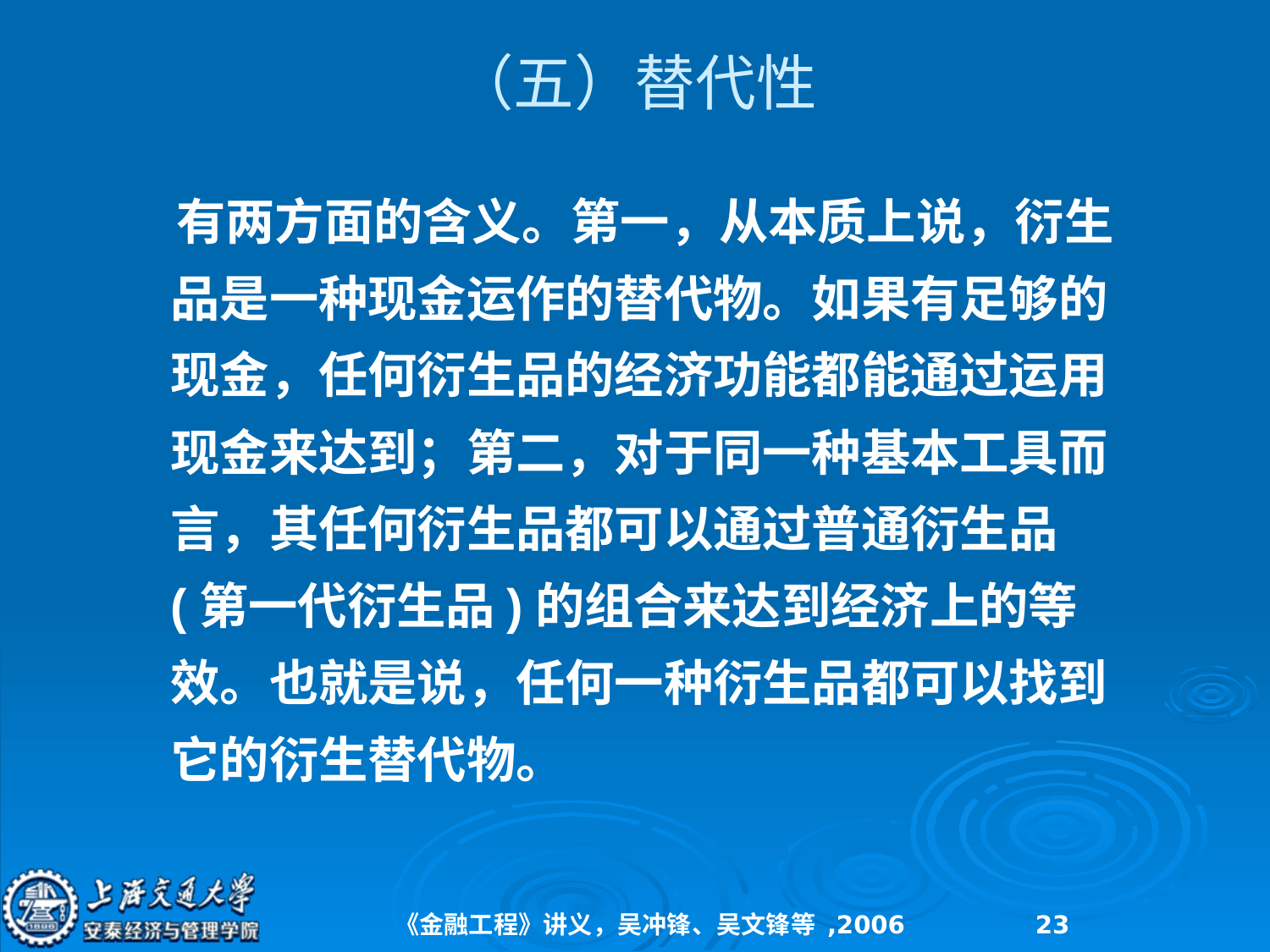

# （五）替代性
   有两方面的含义。第一，从本质上说，衍生品是一种现金运作的替代物。如果有足够的现金，任何衍生品的经济功能都能通过运用现金来达到；第二，对于同一种基本工具而言，其任何衍生品都可以通过普通衍生品(第一代衍生品)的组合来达到经济上的等效。也就是说，任何一种衍生品都可以找到它的衍生替代物。